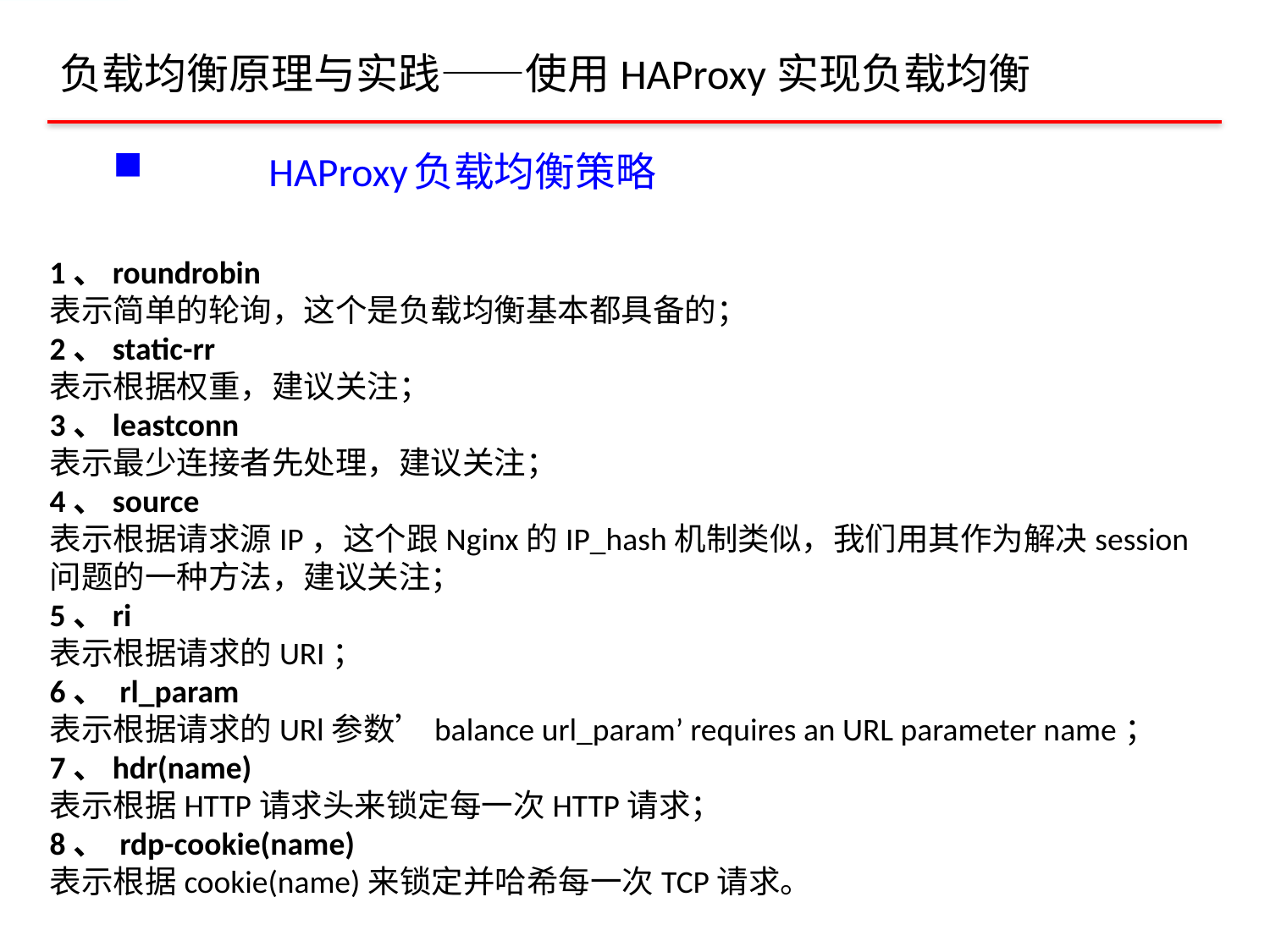

负载均衡原理与实践——使用HAProxy实现负载均衡
# HAProxy负载均衡策略
1、roundrobin
表示简单的轮询，这个是负载均衡基本都具备的；
2、static-rr
表示根据权重，建议关注；
3、leastconn
表示最少连接者先处理，建议关注；
4、source
表示根据请求源IP，这个跟Nginx的IP_hash机制类似，我们用其作为解决session问题的一种方法，建议关注；
5、ri
表示根据请求的URI；
6、 rl_param
表示根据请求的URl参数’balance url_param’ requires an URL parameter name；
7、hdr(name)
表示根据HTTP请求头来锁定每一次HTTP请求；
8、 rdp-cookie(name)
表示根据cookie(name)来锁定并哈希每一次TCP请求。